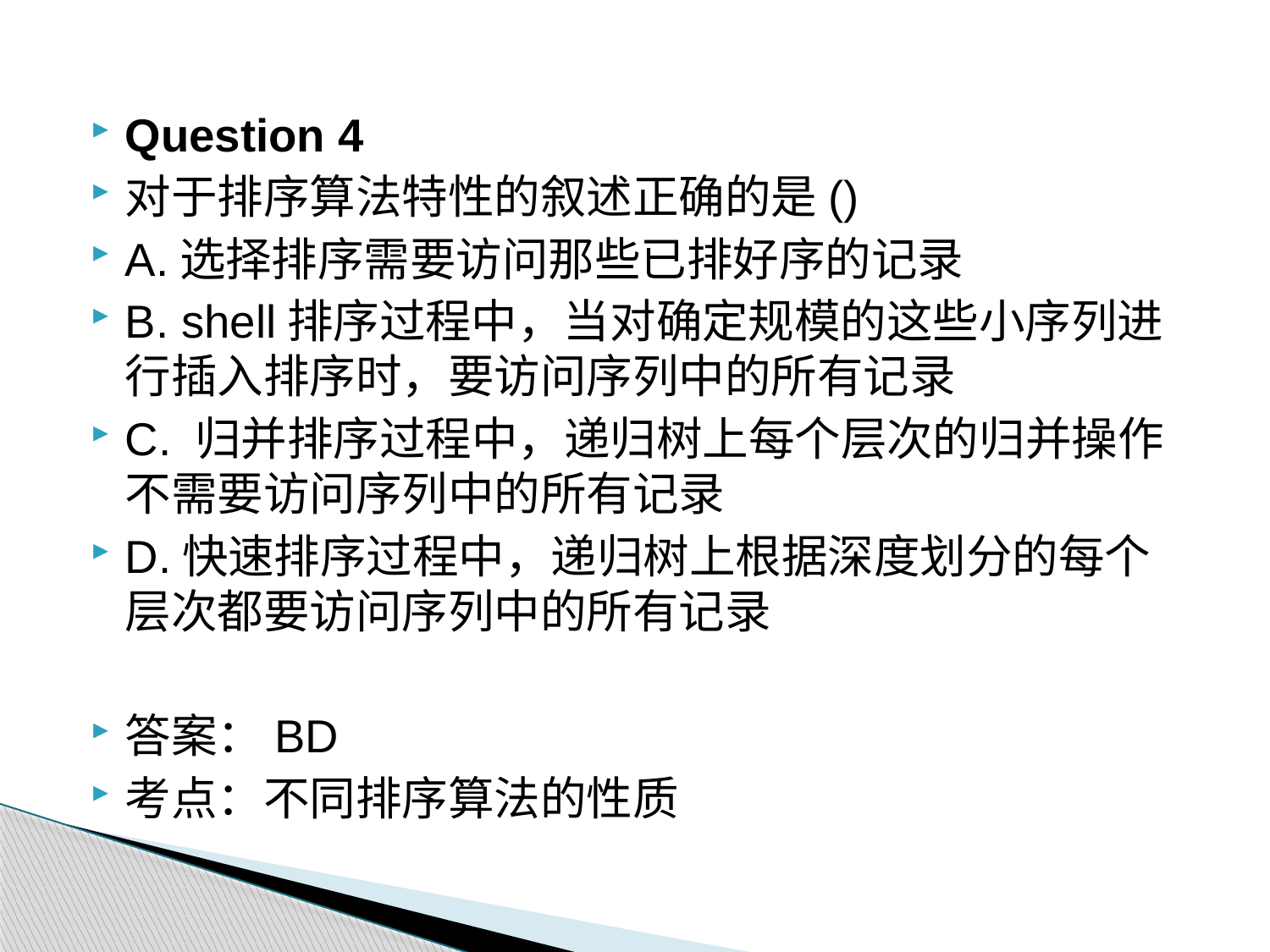

Question 4
对于排序算法特性的叙述正确的是()
A.选择排序需要访问那些已排好序的记录
B. shell排序过程中，当对确定规模的这些小序列进行插入排序时，要访问序列中的所有记录
C. 归并排序过程中，递归树上每个层次的归并操作不需要访问序列中的所有记录
D.快速排序过程中，递归树上根据深度划分的每个层次都要访问序列中的所有记录

答案：BD
考点：不同排序算法的性质